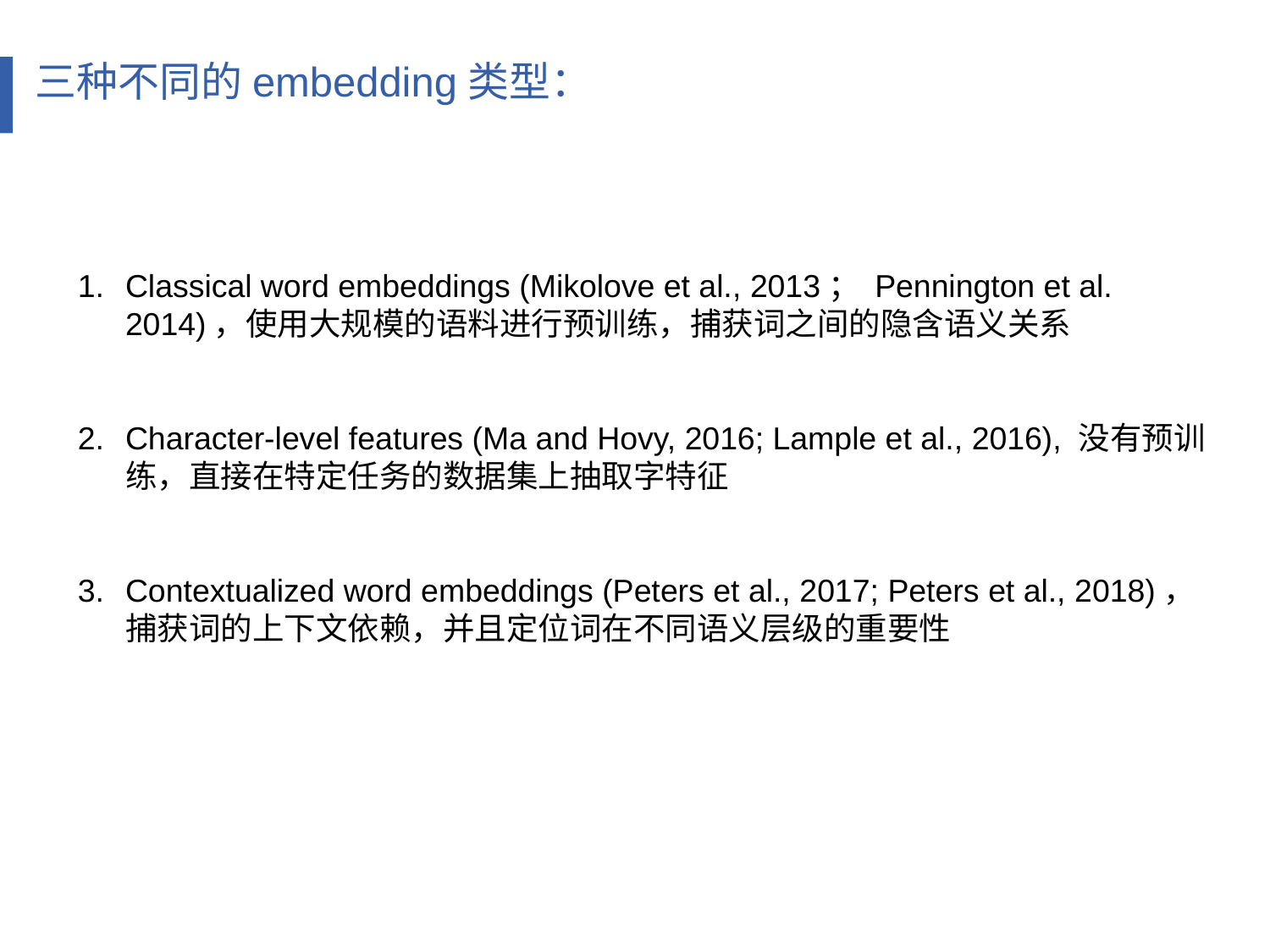

三种不同的embedding类型：

Classical word embeddings (Mikolove et al., 2013； Pennington et al. 2014)，使用大规模的语料进行预训练，捕获词之间的隐含语义关系

Character-level features (Ma and Hovy, 2016; Lample et al., 2016), 没有预训练，直接在特定任务的数据集上抽取字特征

Contextualized word embeddings (Peters et al., 2017; Peters et al., 2018)， 捕获词的上下文依赖，并且定位词在不同语义层级的重要性